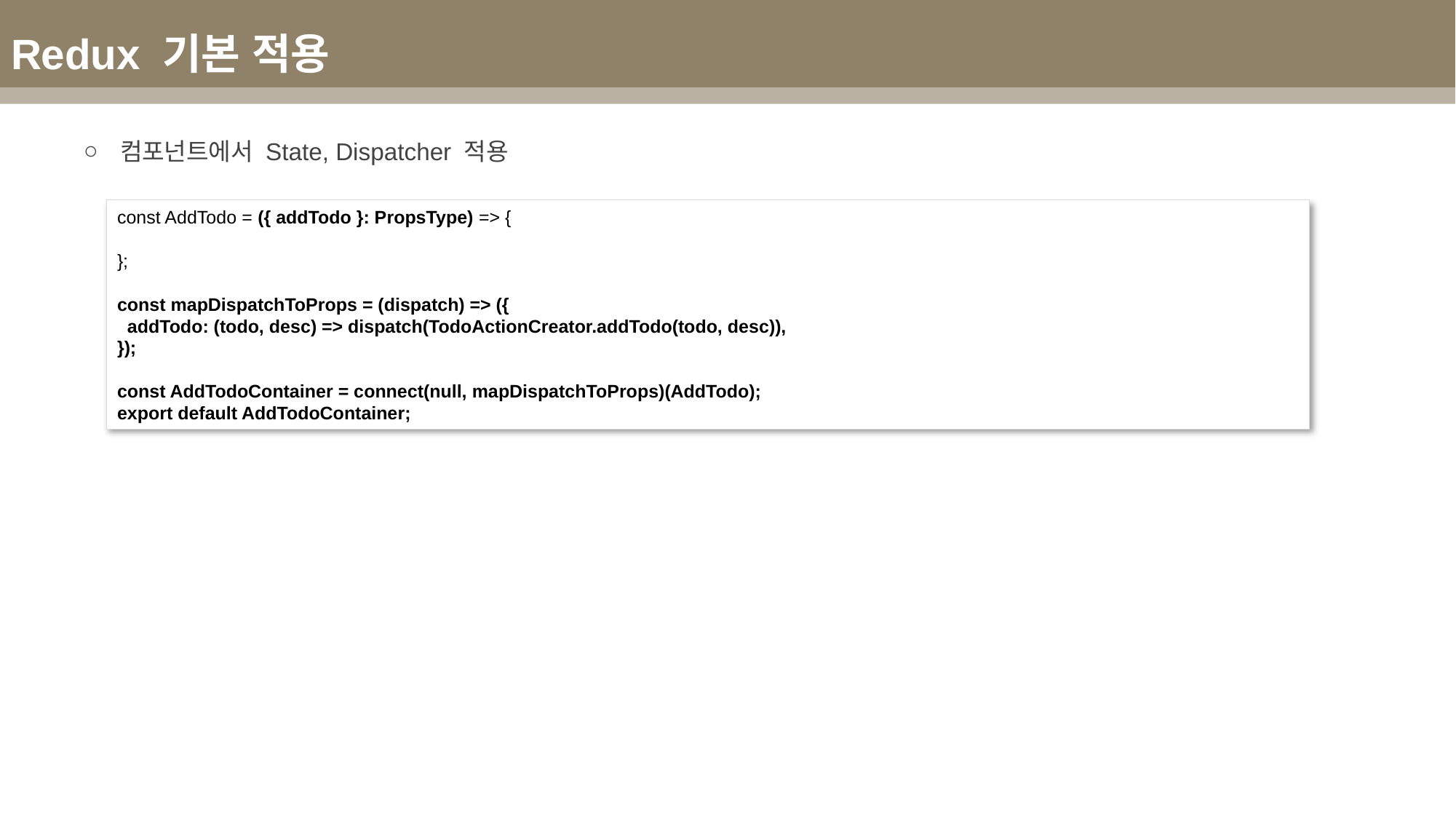

Redux 기본 적용
컴포넌트에서 State, Dispatcher 적용

const AddTodo = ({ addTodo }: PropsType) => {

};

const mapDispatchToProps = (dispatch) => ({
  addTodo: (todo, desc) => dispatch(TodoActionCreator.addTodo(todo, desc)),
});

const AddTodoContainer = connect(null, mapDispatchToProps)(AddTodo);
export default AddTodoContainer;